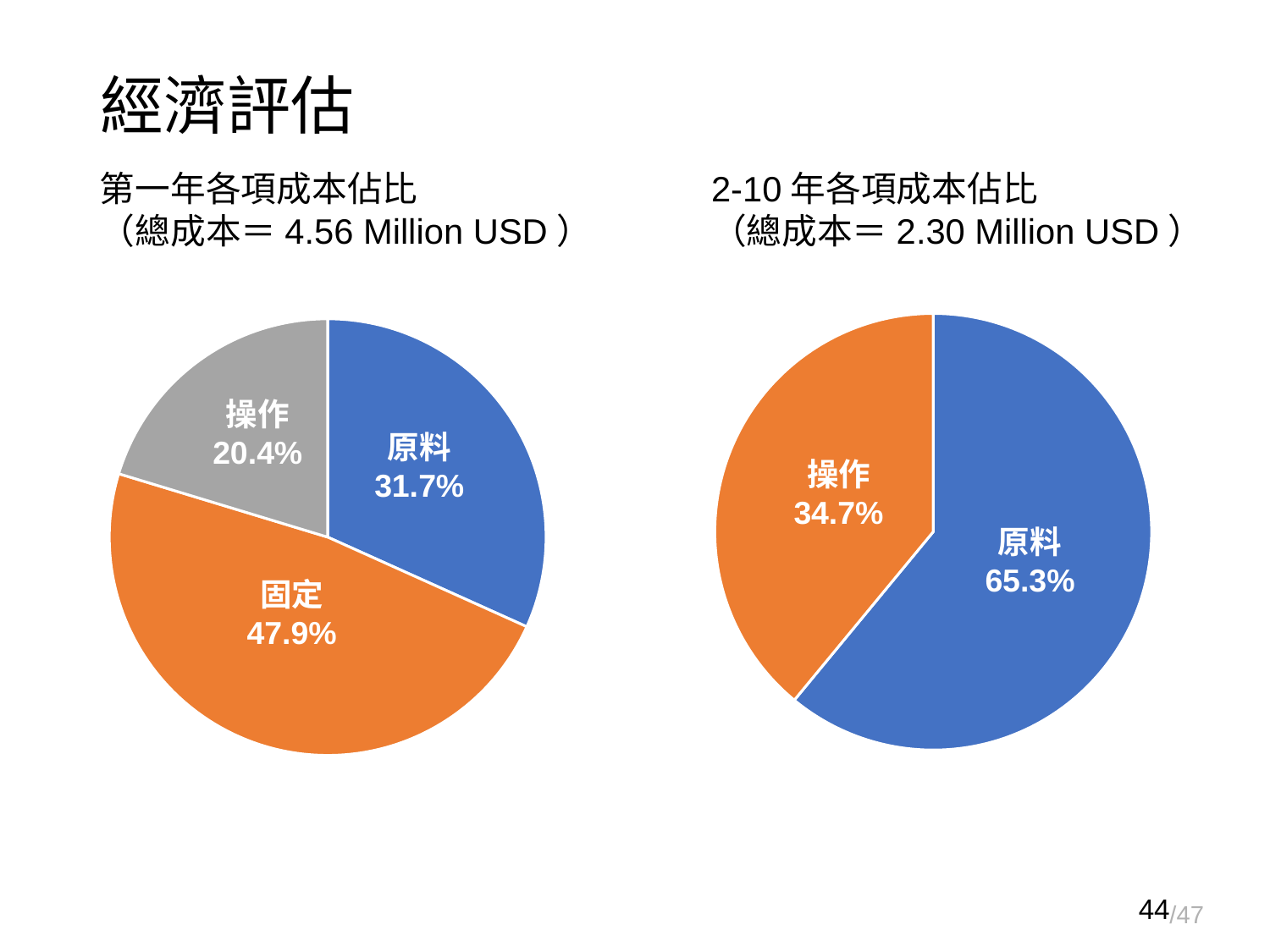

# 經濟評估
2-10年各項成本佔比
（總成本＝2.30 Million USD）
第一年各項成本佔比
（總成本＝4.56 Million USD）

### Chart

| Category |  |
|---|---|
| 原料 | 1500000.0 |
| 操作成本 | 960000.0 |
操作
34.7%
原料
65.3%

### Chart

| Category | 金額 |
|---|---|
| 原料 | 1500000.0 |
| 固定成本 | 2266800.0 |
| 操作成本 | 960000.0 |
操作
20.4%
原料
31.7%
固定
47.9%
44
/47